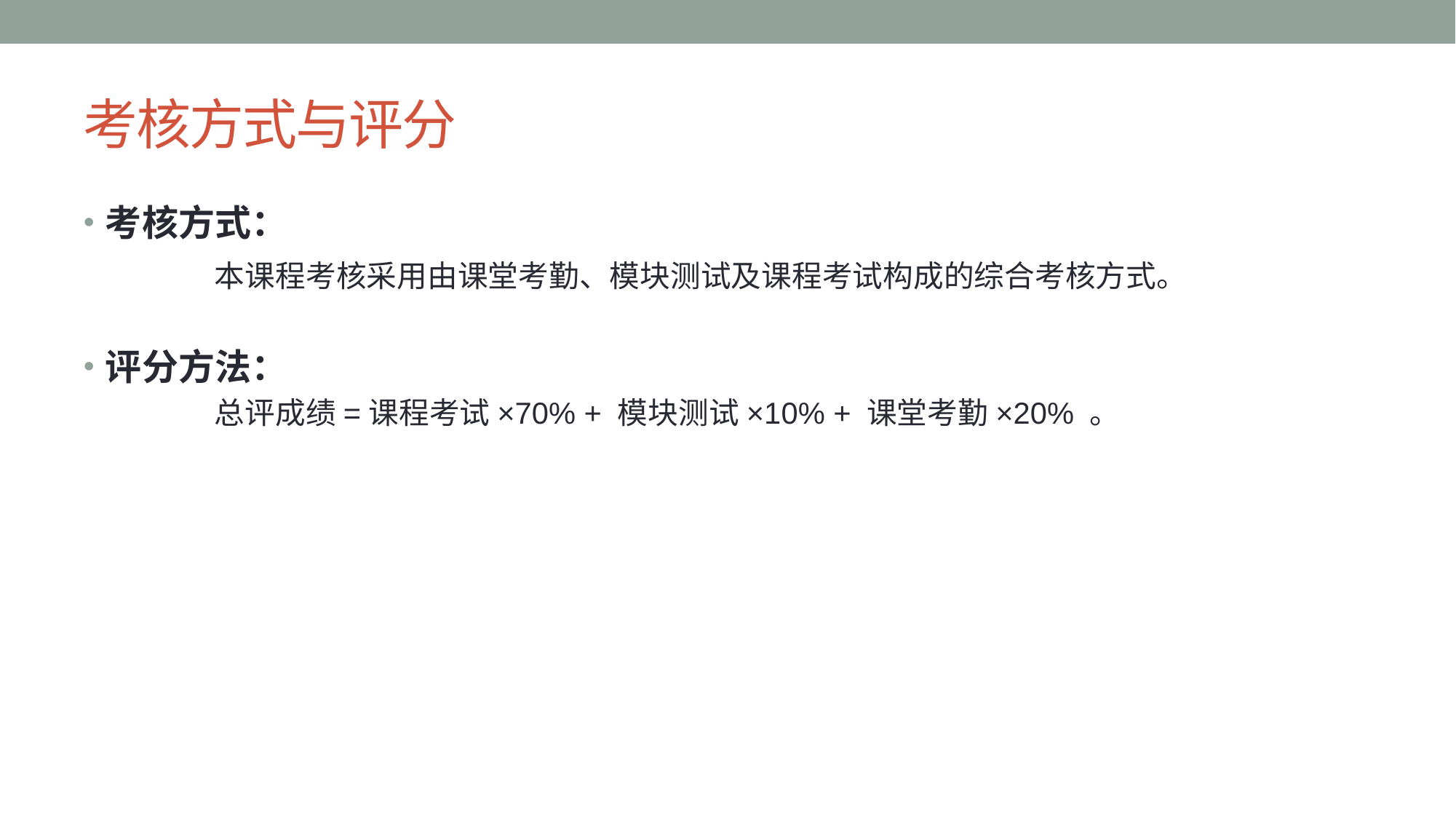

# 考核方式与评分
考核方式：
		本课程考核采用由课堂考勤、模块测试及课程考试构成的综合考核方式。

评分方法：
		总评成绩=课程考试×70% + 模块测试×10% + 课堂考勤×20% 。